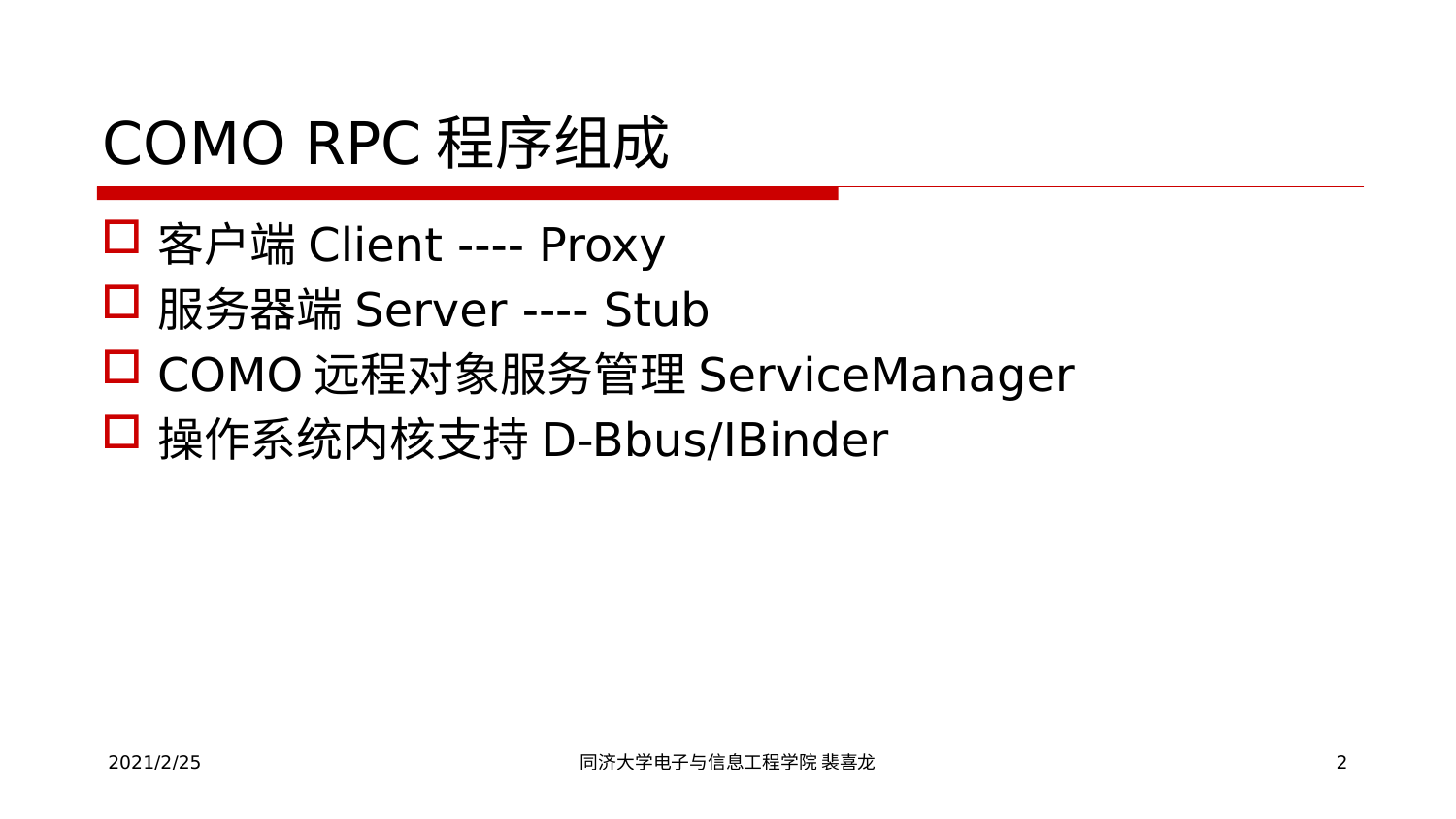

# COMO RPC程序组成
客户端Client ---- Proxy
服务器端Server ---- Stub
COMO远程对象服务管理ServiceManager
操作系统内核支持D-Bbus/IBinder
2021/2/25
同济大学电子与信息工程学院 裴喜龙
2